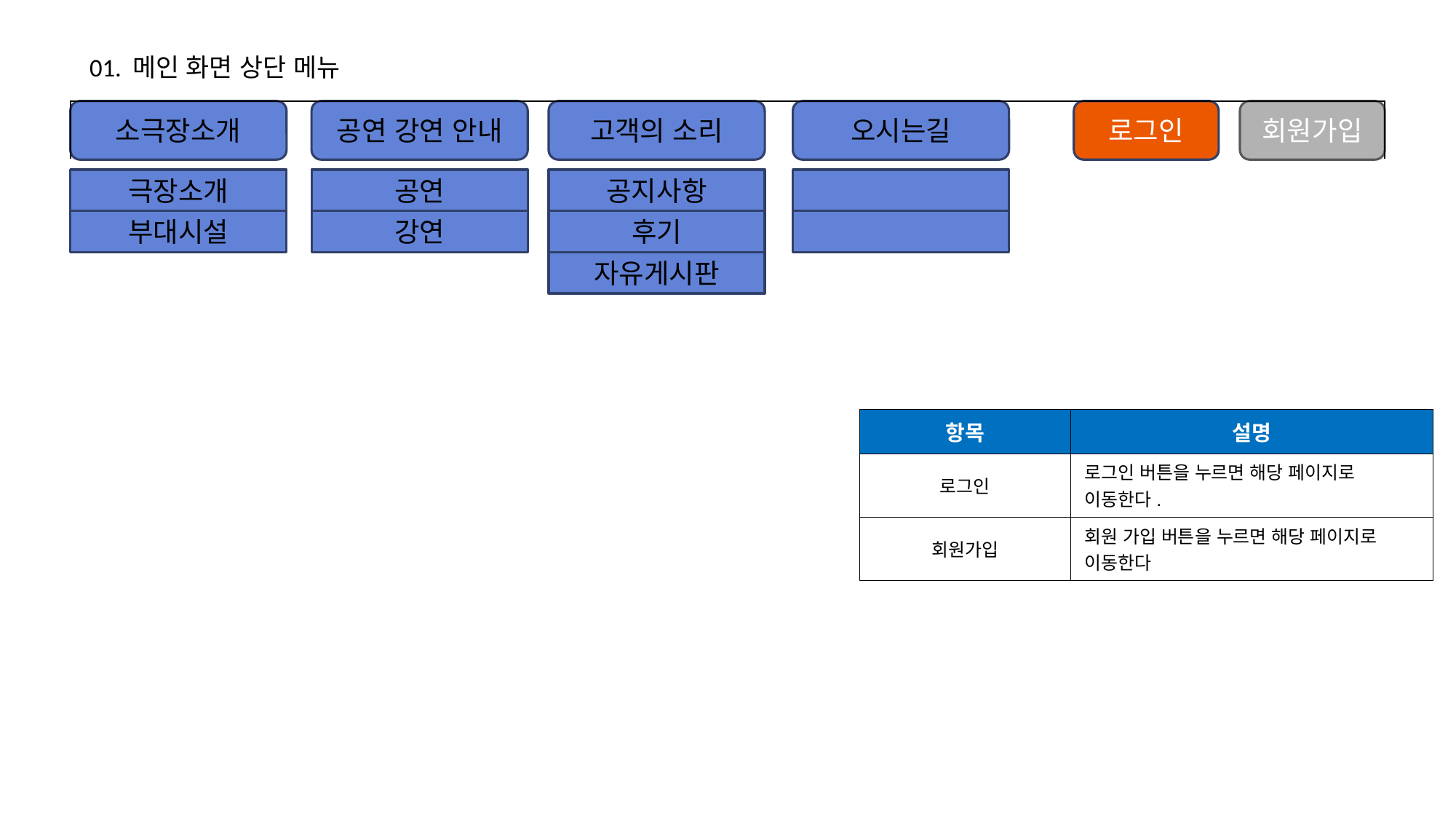

# 01. 메인 화면 상단 메뉴
소극장소개
|  |  |  |  |  |  |
| --- | --- | --- | --- | --- | --- |
|  |  |  |  |  |  |
|  |  |  |  |  |  |
|  |  |  |  |  |  |
공연 강연 안내
고객의 소리
오시는길
로그인
회원가입
극장소개

공연
공지사항
부대시설
강연
후기

자유게시판
| 항목 | 설명 |
| --- | --- |
| 로그인 | 로그인 버튼을 누르면 해당 페이지로 이동한다. |
| 회원가입 | 회원 가입 버튼을 누르면 해당 페이지로 이동한다 |